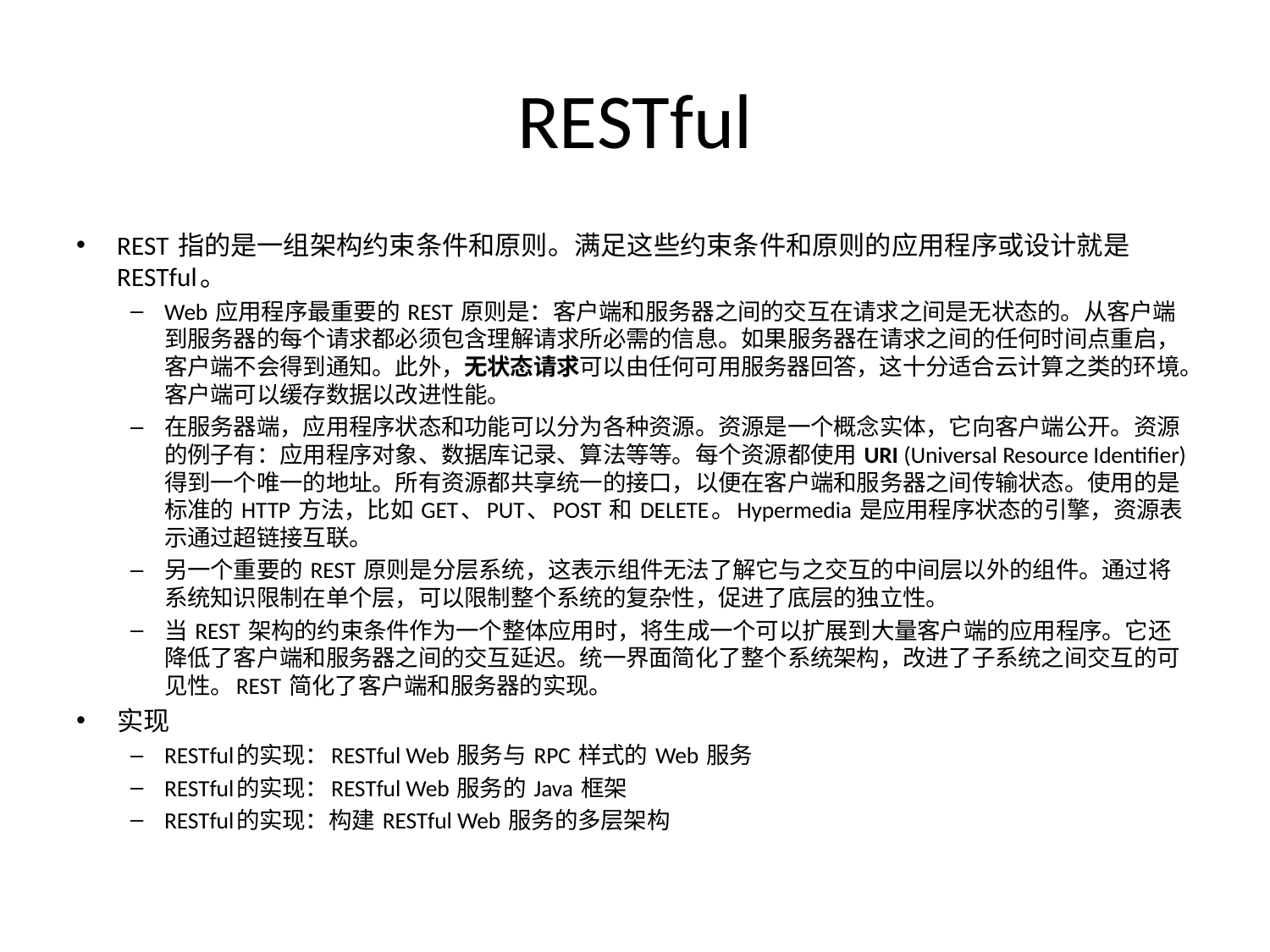

# RESTful
REST 指的是一组架构约束条件和原则。满足这些约束条件和原则的应用程序或设计就是 RESTful。
Web 应用程序最重要的 REST 原则是：客户端和服务器之间的交互在请求之间是无状态的。从客户端到服务器的每个请求都必须包含理解请求所必需的信息。如果服务器在请求之间的任何时间点重启，客户端不会得到通知。此外，无状态请求可以由任何可用服务器回答，这十分适合云计算之类的环境。客户端可以缓存数据以改进性能。
在服务器端，应用程序状态和功能可以分为各种资源。资源是一个概念实体，它向客户端公开。资源的例子有：应用程序对象、数据库记录、算法等等。每个资源都使用 URI (Universal Resource Identifier) 得到一个唯一的地址。所有资源都共享统一的接口，以便在客户端和服务器之间传输状态。使用的是标准的 HTTP 方法，比如 GET、PUT、POST 和 DELETE。Hypermedia 是应用程序状态的引擎，资源表示通过超链接互联。
另一个重要的 REST 原则是分层系统，这表示组件无法了解它与之交互的中间层以外的组件。通过将系统知识限制在单个层，可以限制整个系统的复杂性，促进了底层的独立性。
当 REST 架构的约束条件作为一个整体应用时，将生成一个可以扩展到大量客户端的应用程序。它还降低了客户端和服务器之间的交互延迟。统一界面简化了整个系统架构，改进了子系统之间交互的可见性。REST 简化了客户端和服务器的实现。
实现
RESTful的实现：RESTful Web 服务与 RPC 样式的 Web 服务
RESTful的实现：RESTful Web 服务的 Java 框架
RESTful的实现：构建 RESTful Web 服务的多层架构